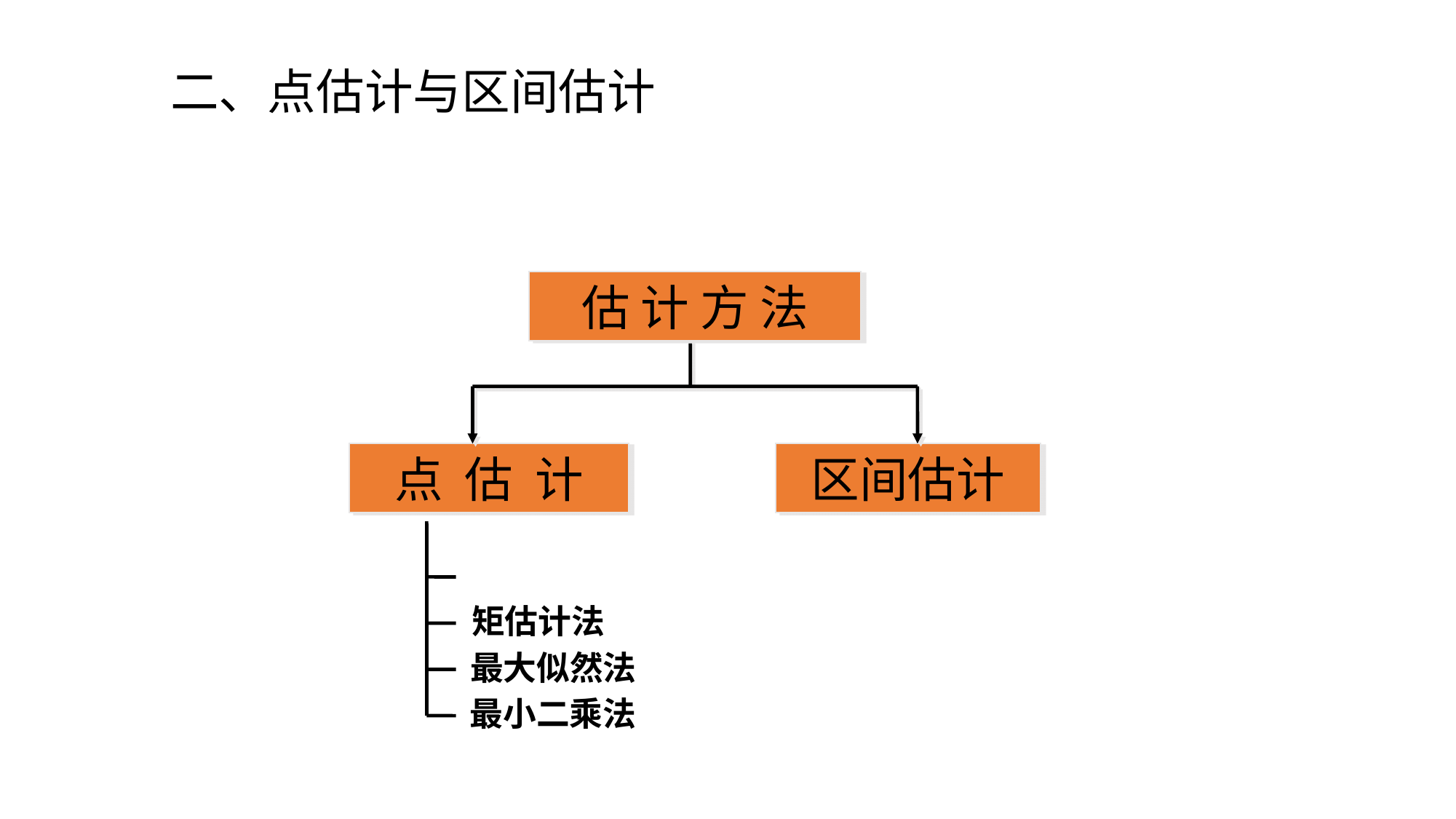

# 二、点估计与区间估计
估 计 方 法

点  估  计
区间估计

矩估计法

最大似然法

最小二乘法